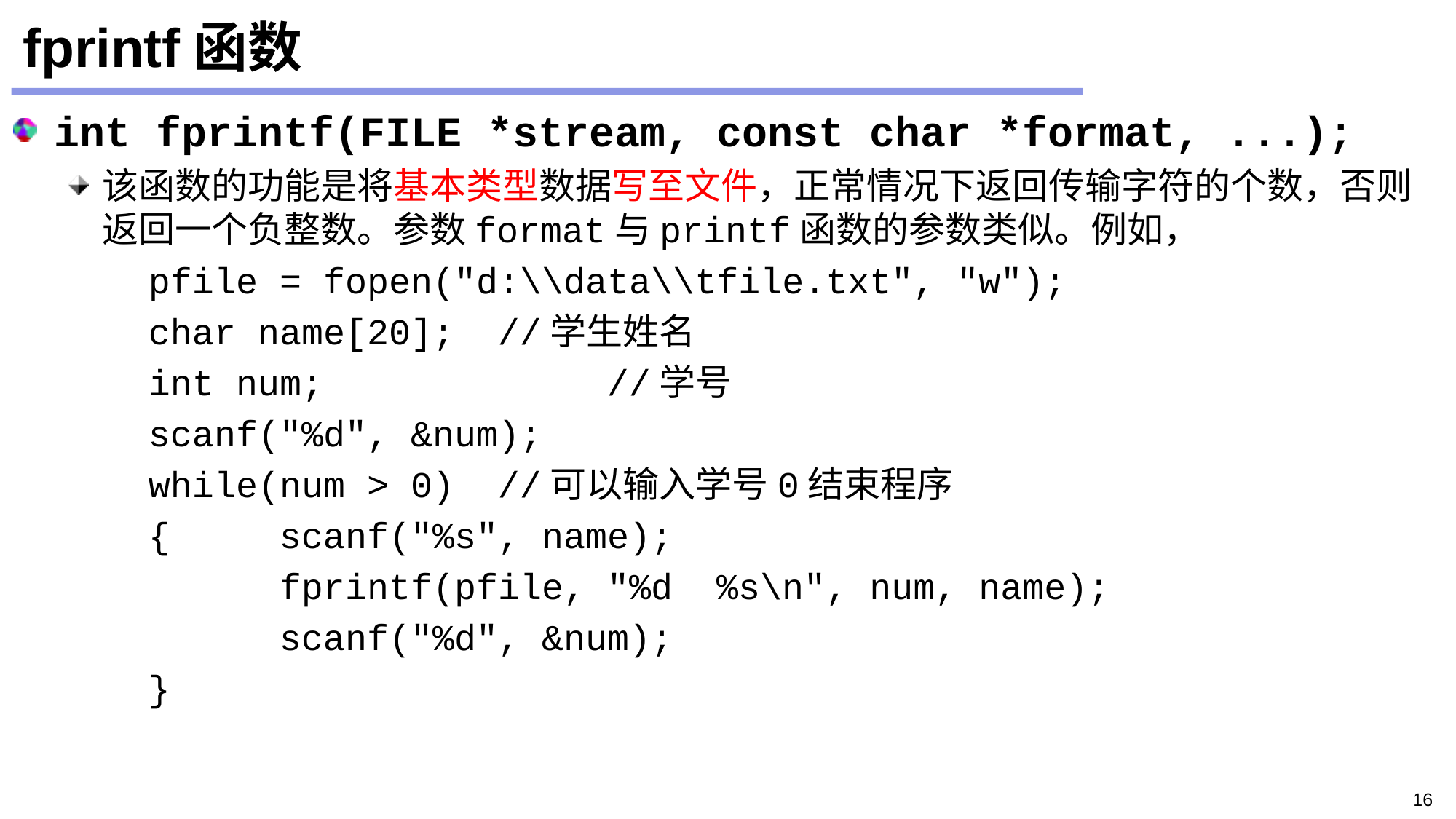

# fprintf函数
int fprintf(FILE *stream, const char *format, ...);
该函数的功能是将基本类型数据写至文件，正常情况下返回传输字符的个数，否则返回一个负整数。参数format与printf函数的参数类似。例如，
    pfile = fopen("d:\\data\\tfile.txt", "w");
    char name[20];	//学生姓名
    int num;			//学号
    scanf("%d", &num);
    while(num > 0)	//可以输入学号0结束程序
    {	scanf("%s", name);
		fprintf(pfile, "%d  %s\n", num, name);
		scanf("%d", &num);
    }
16